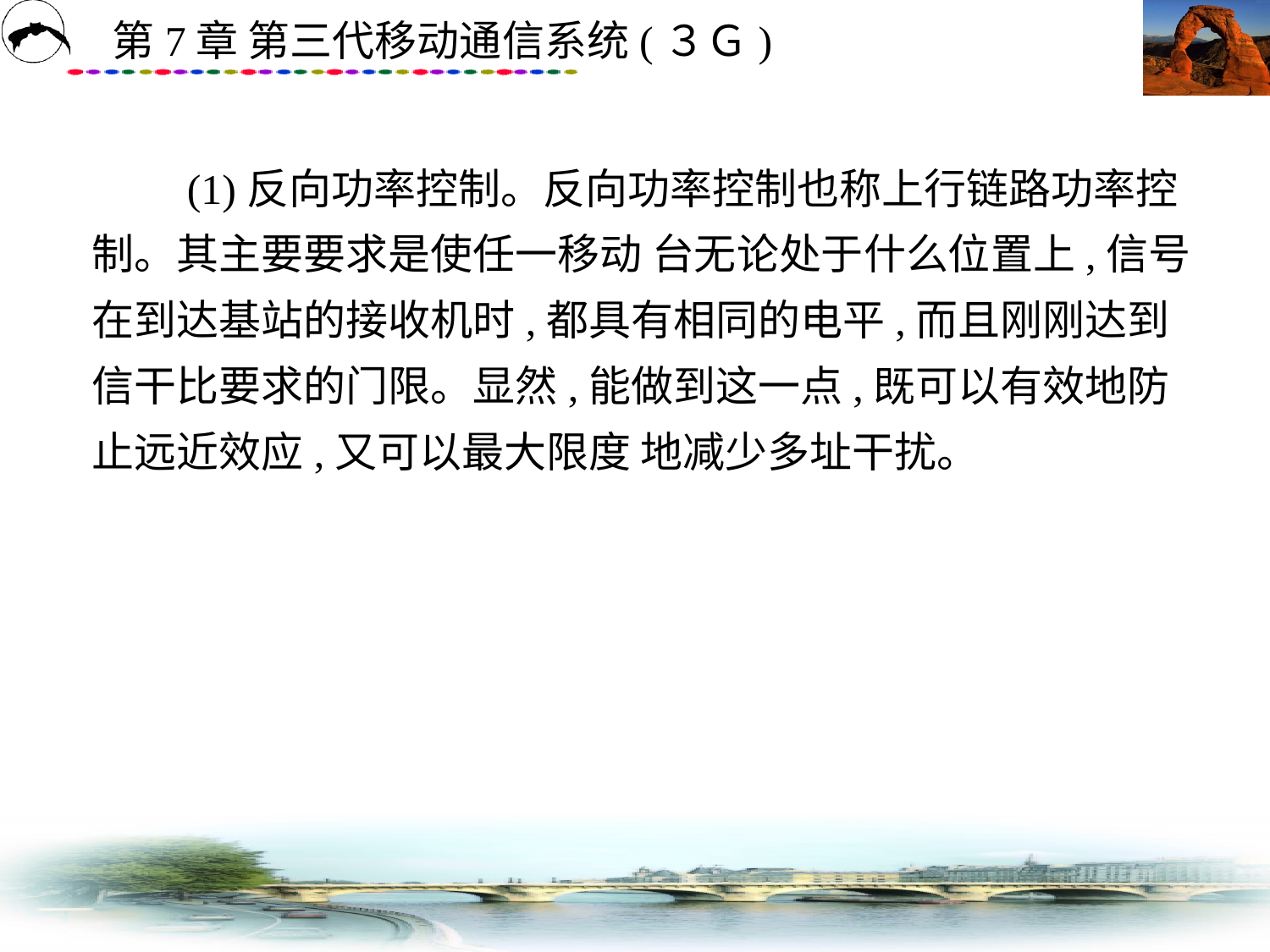

# (1)反向功率控制。反向功率控制也称上行链路功率控制。其主要要求是使任一移动 台无论处于什么位置上,信号在到达基站的接收机时,都具有相同的电平,而且刚刚达到 信干比要求的门限。显然,能做到这一点,既可以有效地防止远近效应,又可以最大限度 地减少多址干扰。